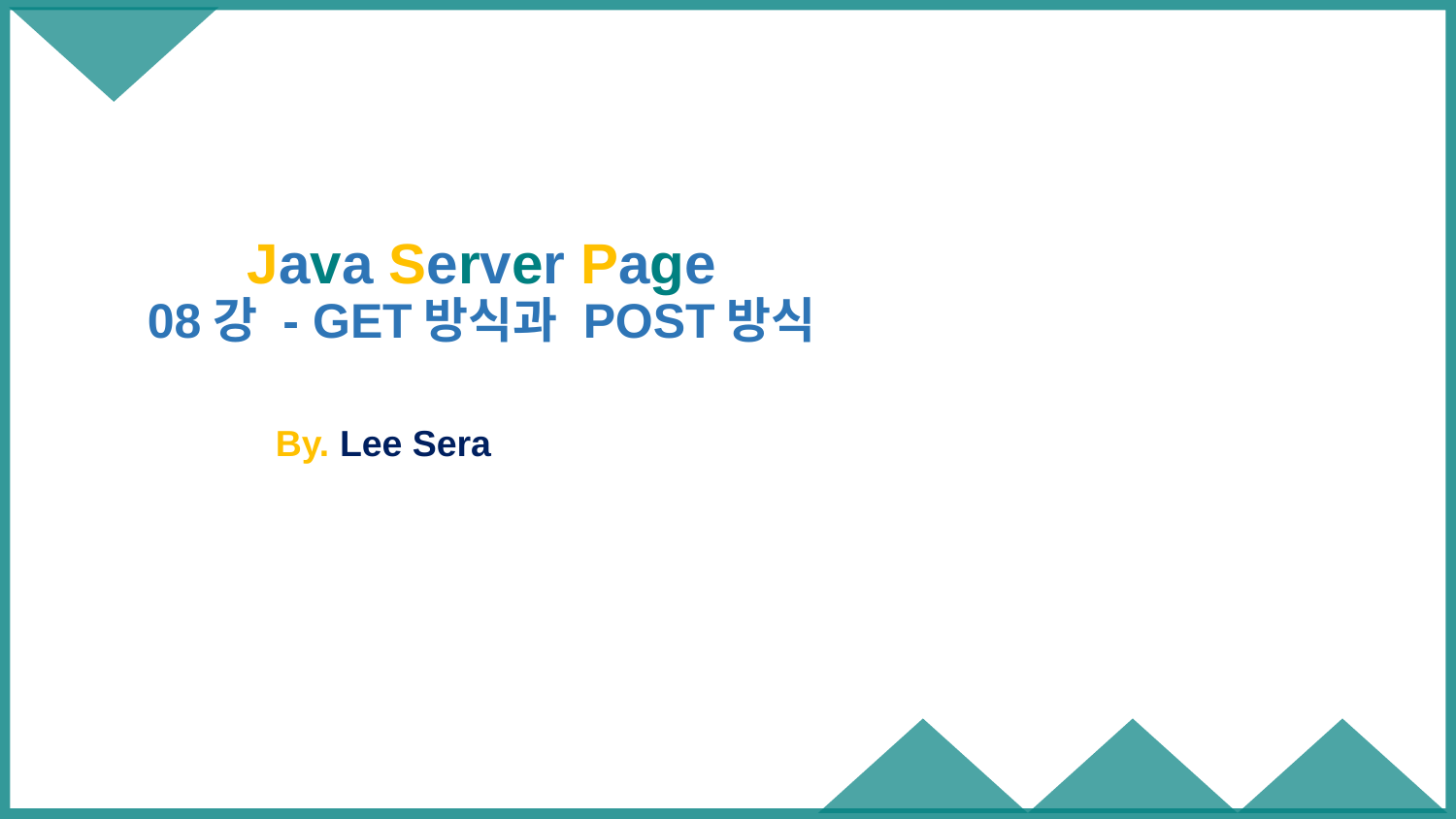

# Java Server Page 08강 - GET방식과 POST방식
By. Lee Sera